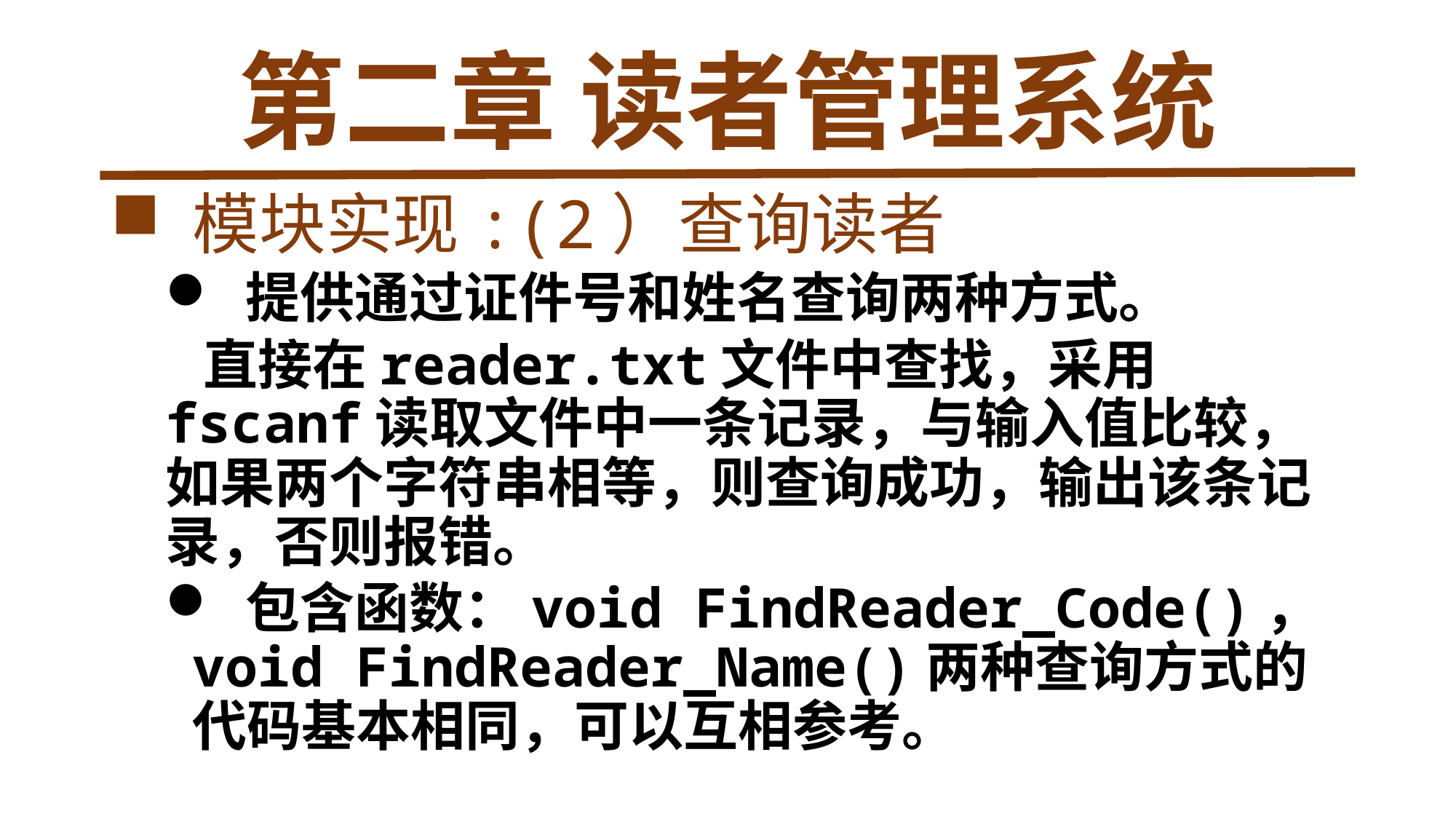

# 第二章 读者管理系统
 模块实现:(2）查询读者
 提供通过证件号和姓名查询两种方式。
  直接在reader.txt文件中查找，采用fscanf读取文件中一条记录，与输入值比较，如果两个字符串相等，则查询成功，输出该条记录，否则报错。
 包含函数：void FindReader_Code()，void FindReader_Name()两种查询方式的代码基本相同，可以互相参考。